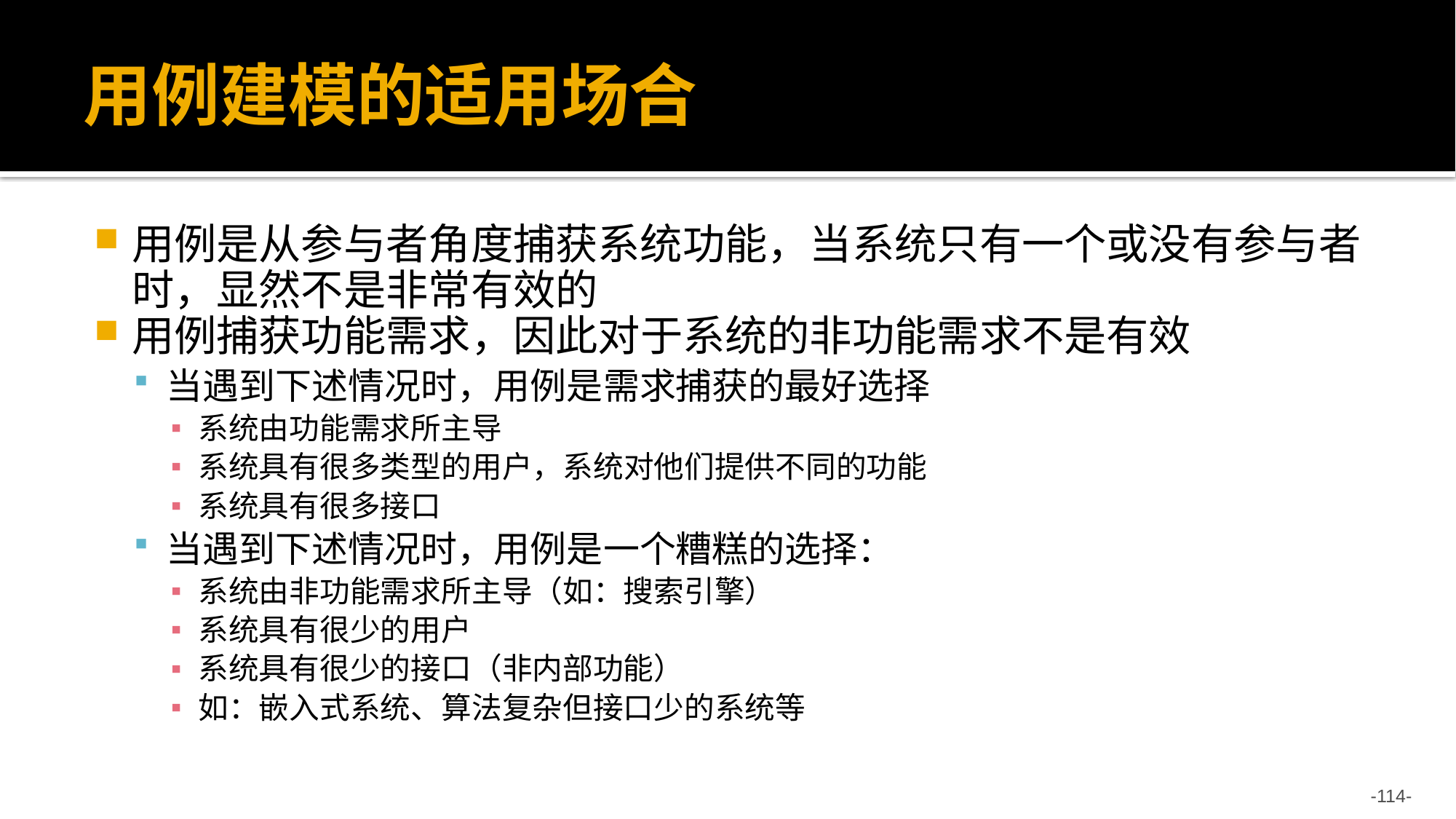

# 用例建模的适用场合
用例是从参与者角度捕获系统功能，当系统只有一个或没有参与者时，显然不是非常有效的
用例捕获功能需求，因此对于系统的非功能需求不是有效
当遇到下述情况时，用例是需求捕获的最好选择
系统由功能需求所主导
系统具有很多类型的用户，系统对他们提供不同的功能
系统具有很多接口
当遇到下述情况时，用例是一个糟糕的选择：
系统由非功能需求所主导（如：搜索引擎）
系统具有很少的用户
系统具有很少的接口（非内部功能）
如：嵌入式系统、算法复杂但接口少的系统等
-114-